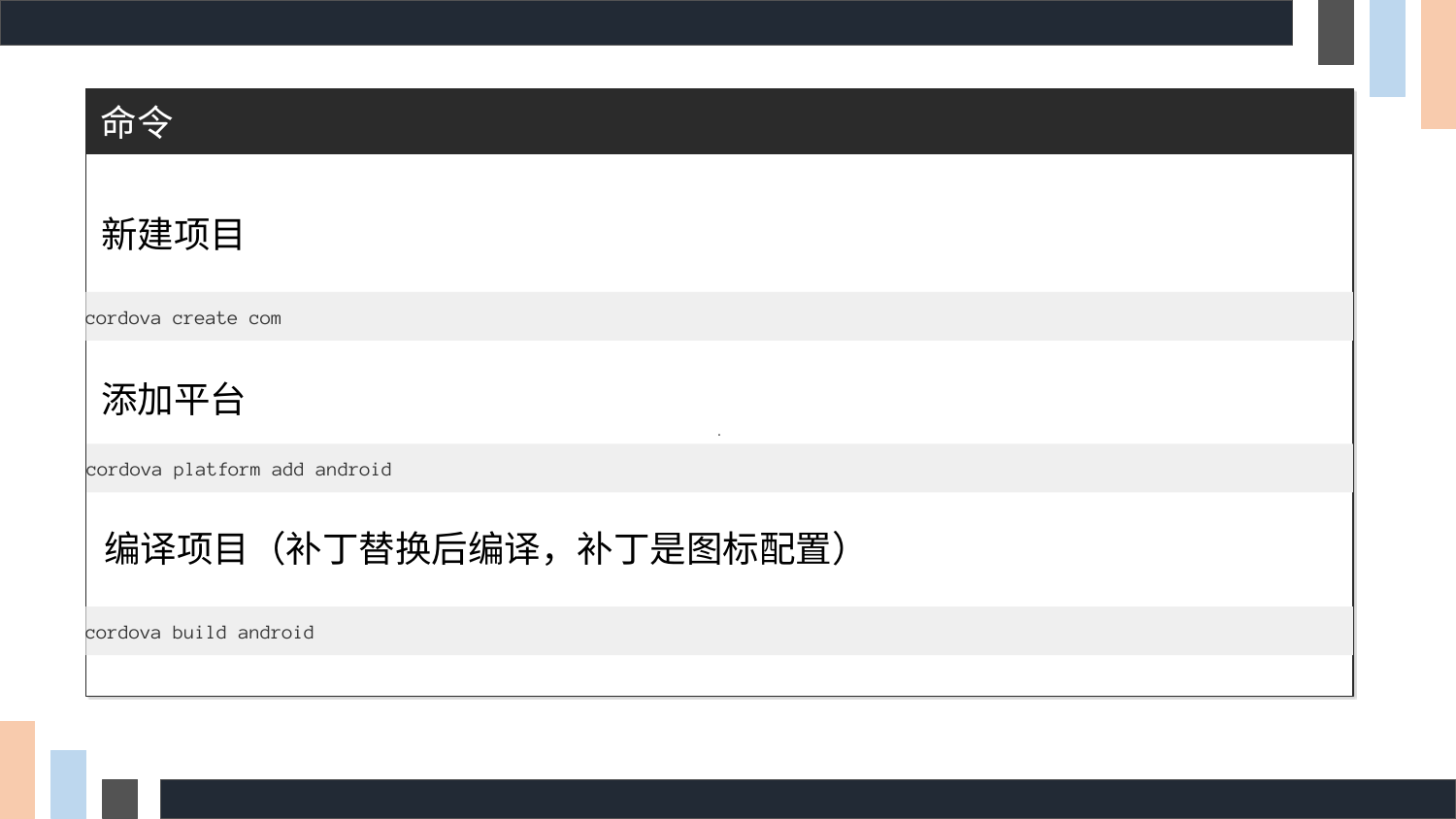

.

命令
新建项目
cordova create com
添加平台
cordova platform add android
编译项目（补丁替换后编译，补丁是图标配置）
cordova build android